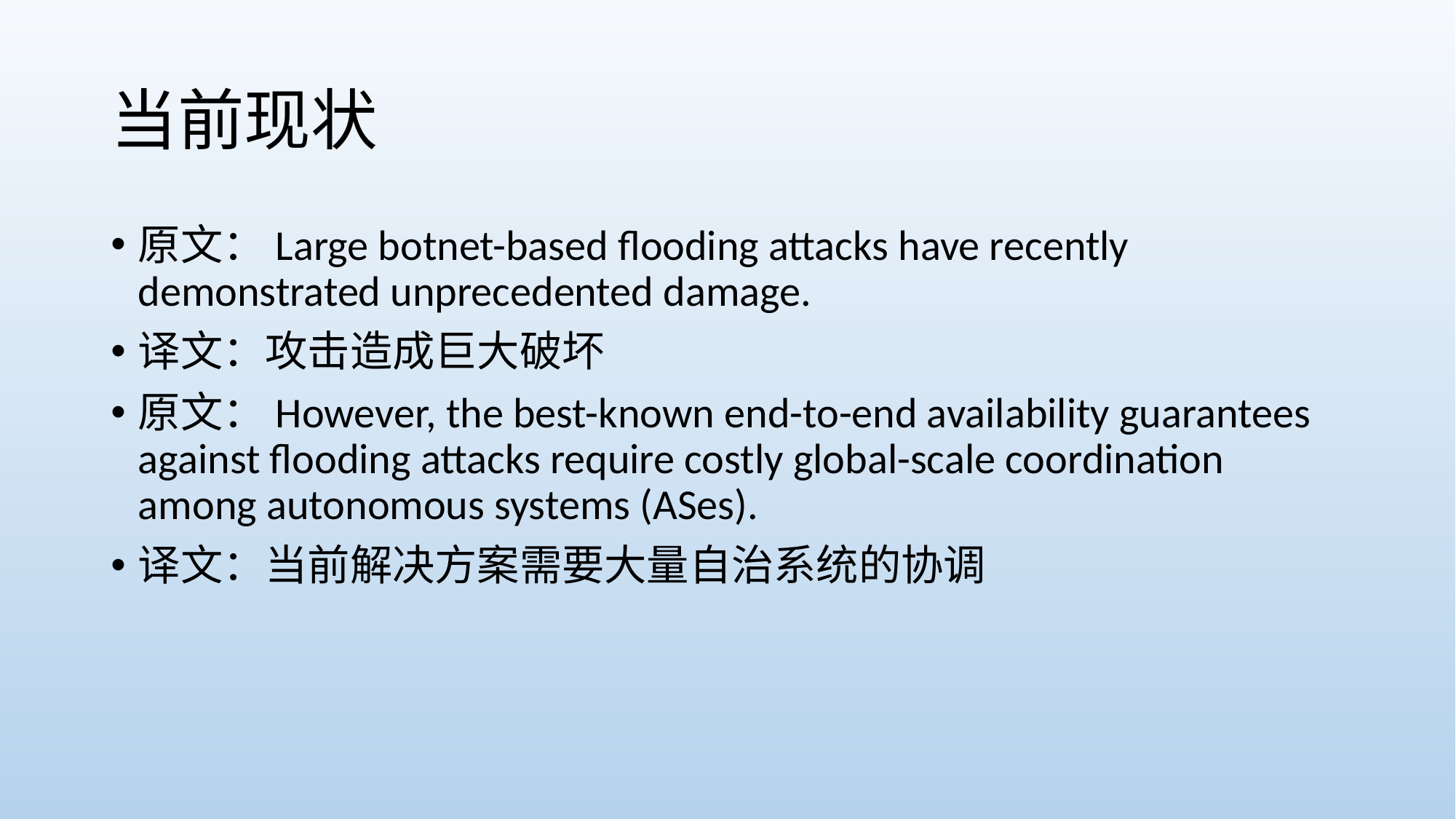

# 当前现状
原文：Large botnet-based flooding attacks have recently demonstrated unprecedented damage.
译文：攻击造成巨大破坏
原文：However, the best-known end-to-end availability guarantees against flooding attacks require costly global-scale coordination among autonomous systems (ASes).
译文：当前解决方案需要大量自治系统的协调